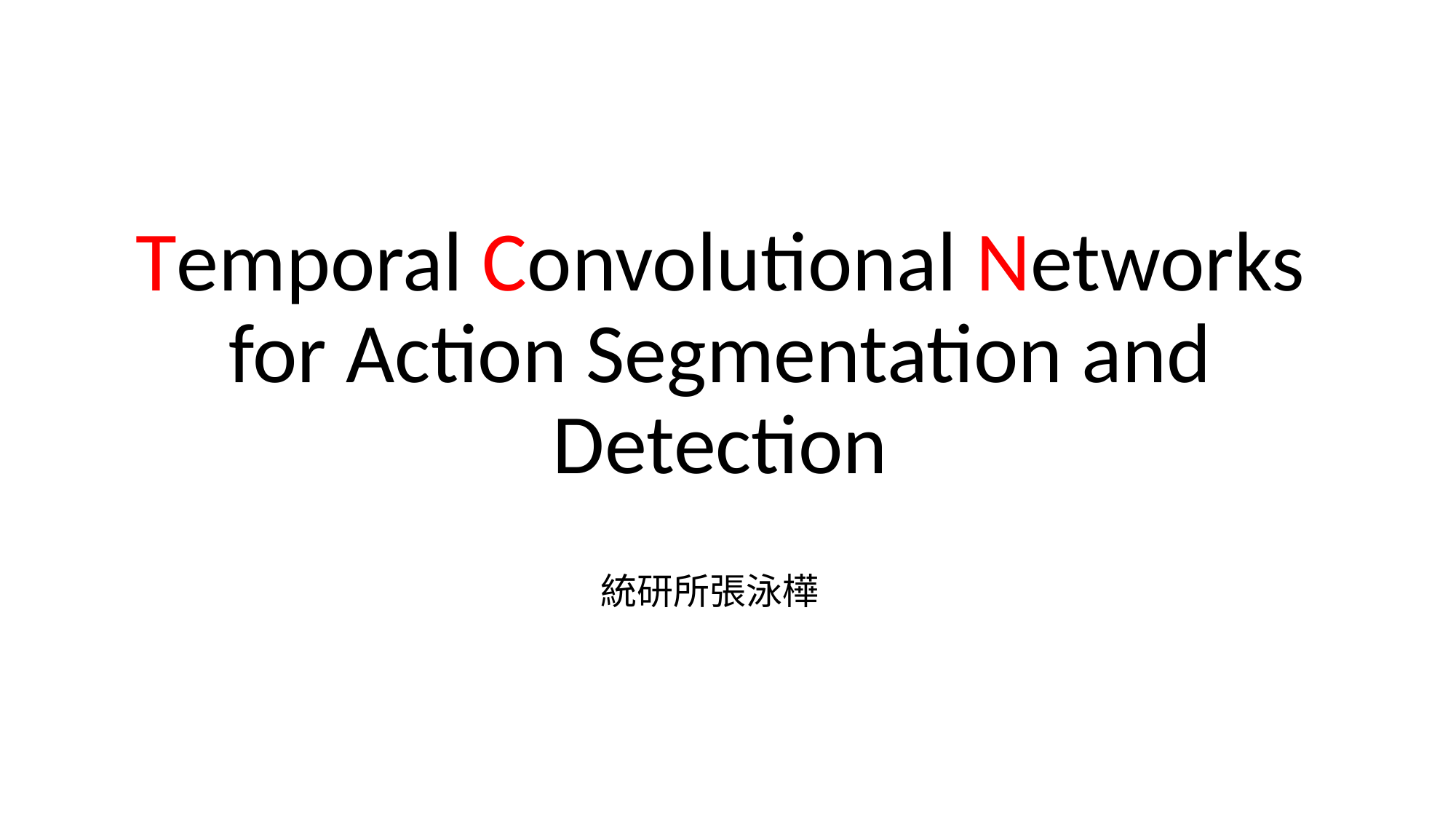

# Temporal Convolutional Networks for Action Segmentation and Detection
統研所張泳樺